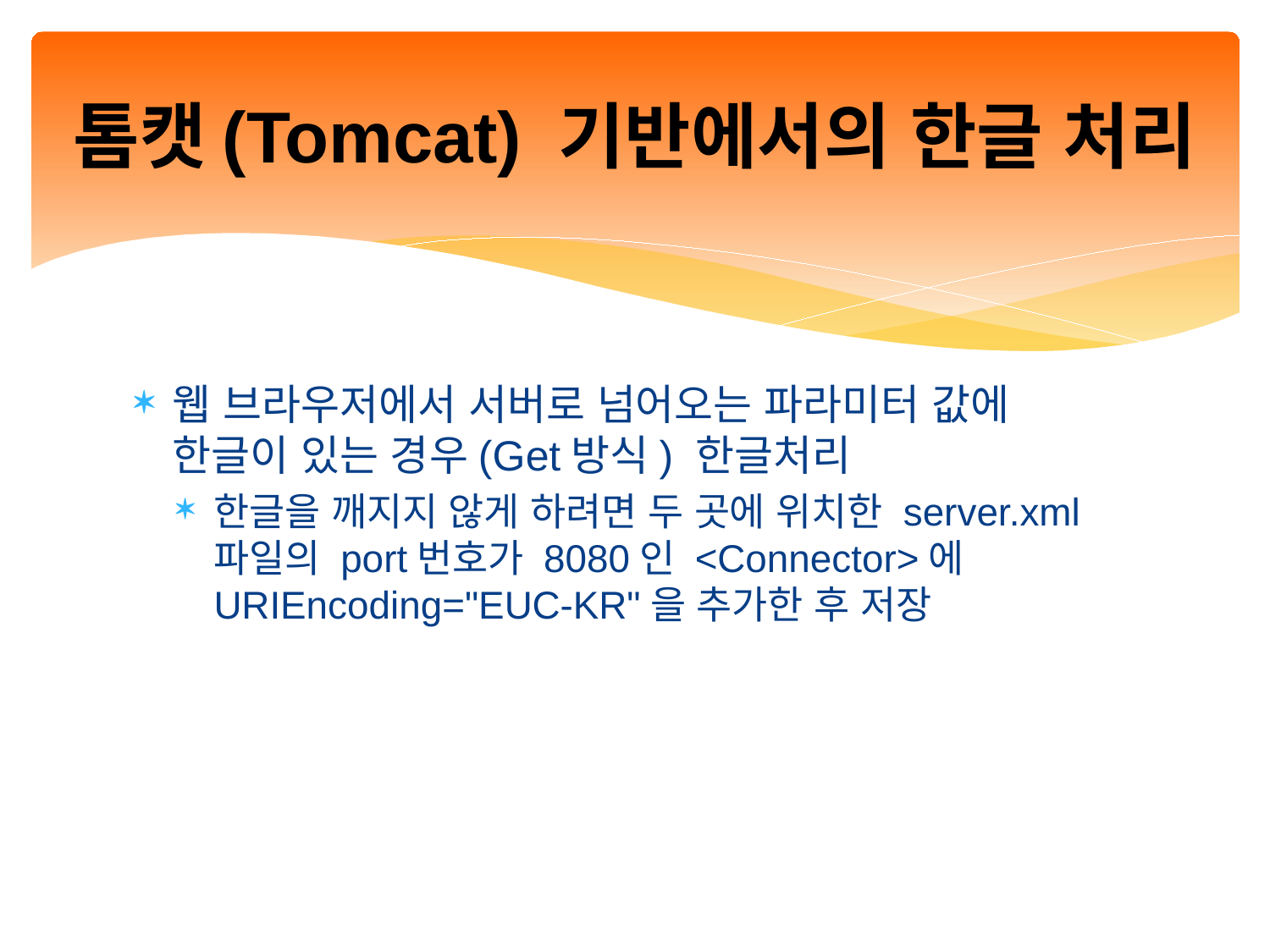

# 톰캣(Tomcat) 기반에서의 한글 처리
웹 브라우저에서 서버로 넘어오는 파라미터 값에 한글이 있는 경우(Get방식) 한글처리
한글을 깨지지 않게 하려면 두 곳에 위치한 server.xml파일의 port번호가 8080인 <Connector>에 URIEncoding="EUC-KR"을 추가한 후 저장